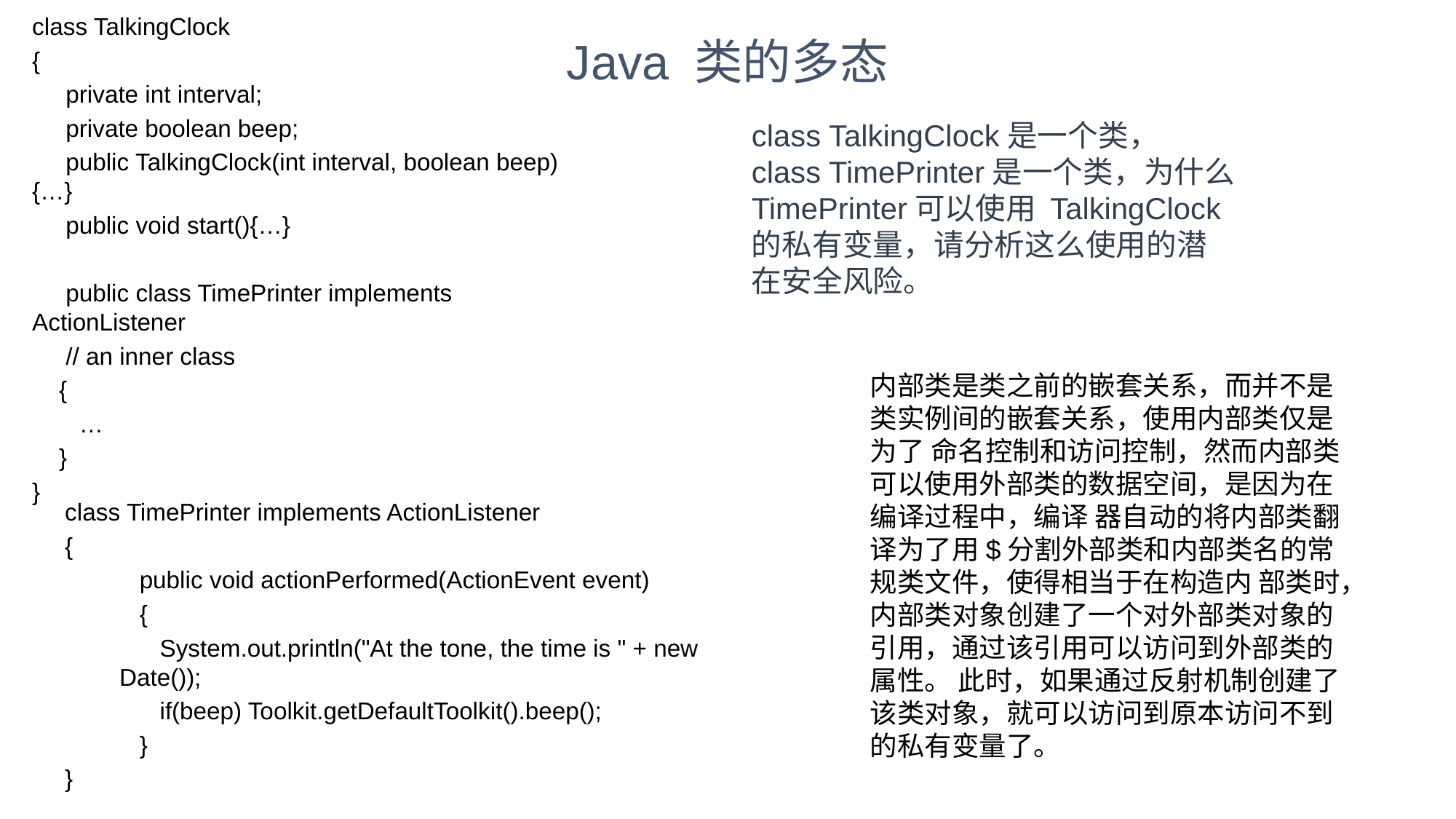

Java 类的多态
class TalkingClock
{
     private int interval;
     private boolean beep;
     public TalkingClock(int interval, boolean beep){…}
     public void start(){…}

     public class TimePrinter implements ActionListener
     // an inner class
    {
       …
    }
}
class TalkingClock是一个类，
class TimePrinter是一个类，为什么TimePrinter可以使用 TalkingClock的私有变量，请分析这么使用的潜在安全风险。
内部类是类之前的嵌套关系，而并不是类实例间的嵌套关系，使用内部类仅是为了 命名控制和访问控制，然而内部类可以使用外部类的数据空间，是因为在编译过程中，编译 器自动的将内部类翻译为了用$分割外部类和内部类名的常规类文件，使得相当于在构造内 部类时，内部类对象创建了一个对外部类对象的引用，通过该引用可以访问到外部类的属性。 此时，如果通过反射机制创建了该类对象，就可以访问到原本访问不到的私有变量了。
class TimePrinter implements ActionListener
{
   public void actionPerformed(ActionEvent event)
   {
      System.out.println("At the tone, the time is " + new Date());
      if(beep) Toolkit.getDefaultToolkit().beep();
   }
}